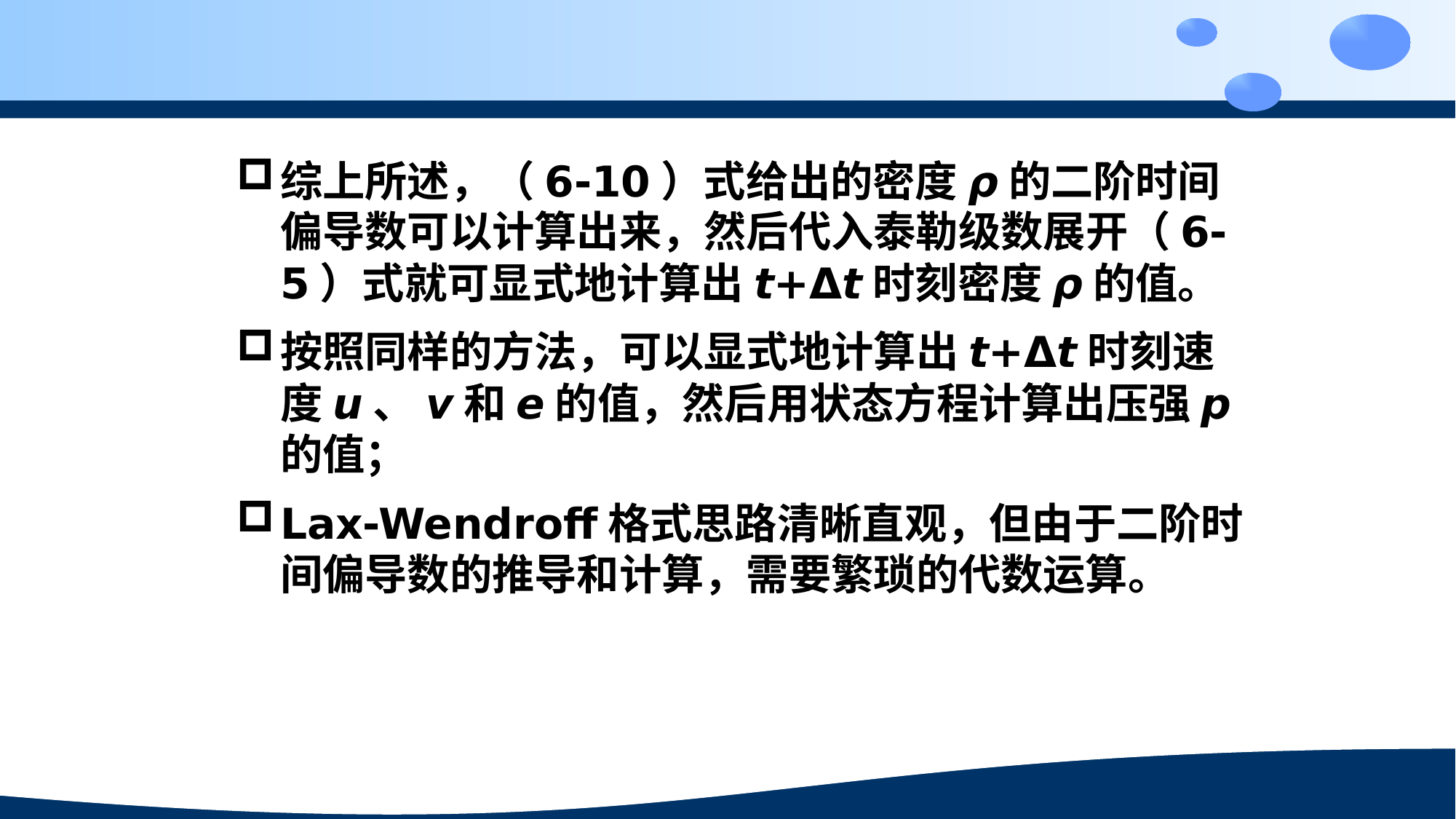

综上所述，（6-10）式给出的密度ρ的二阶时间偏导数可以计算出来，然后代入泰勒级数展开（6-5）式就可显式地计算出t+Δt时刻密度ρ的值。
按照同样的方法，可以显式地计算出t+Δt时刻速度u、v和e的值，然后用状态方程计算出压强p的值；
Lax-Wendroff格式思路清晰直观，但由于二阶时间偏导数的推导和计算，需要繁琐的代数运算。